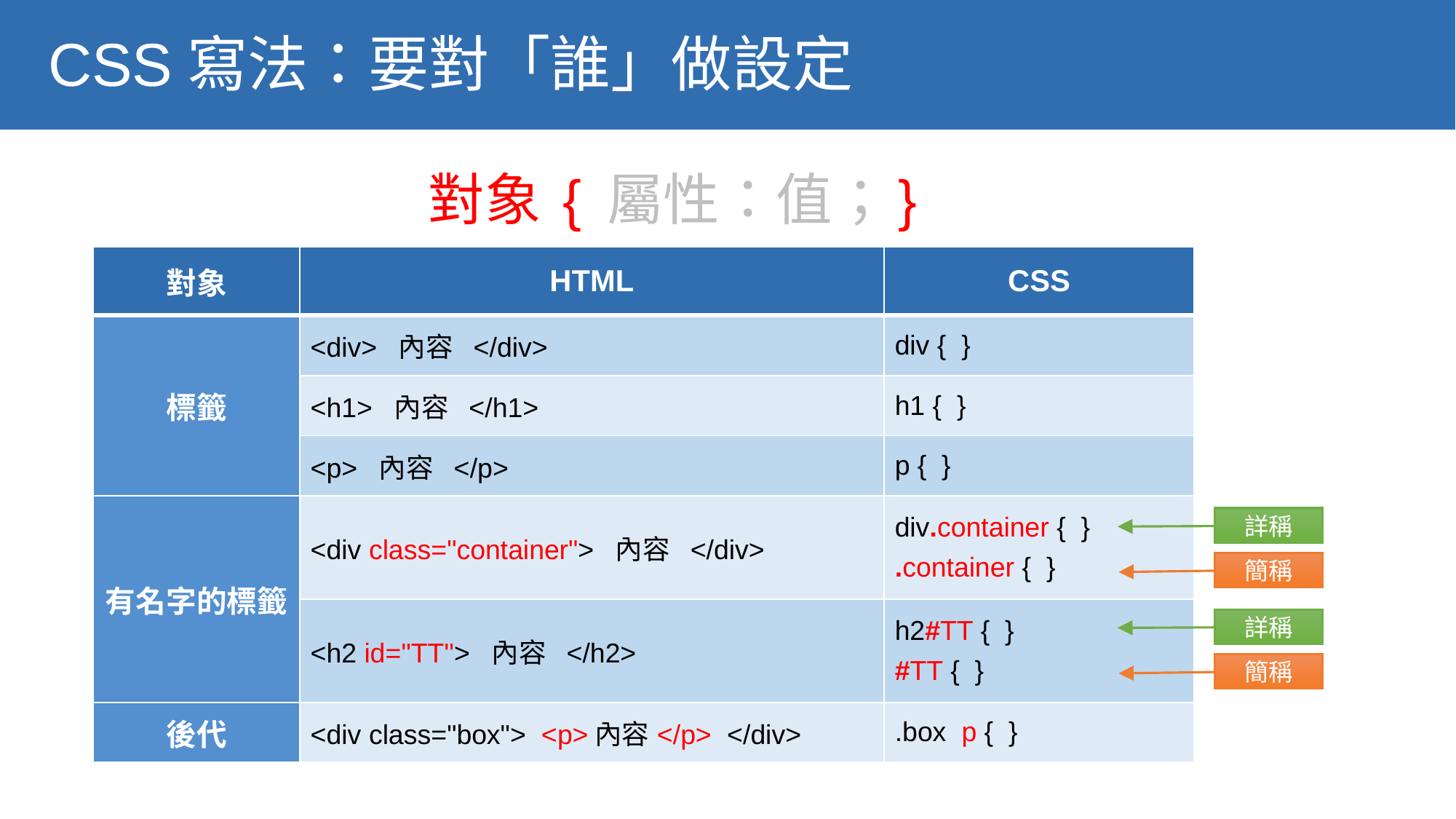

# CSS寫法：要對「誰」做設定
對象 { 屬性：值；}
| 對象 | HTML | CSS |
| --- | --- | --- |
| 標籤 | <div> 內容 </div> | div { } |
|  | <h1> 內容 </h1> | h1 { } |
|  | <p> 內容 </p> | p { } |
| 有名字的標籤 | <div class="container"> 內容 </div> | div.container { } .container { } |
|  | <h2 id="TT"> 內容 </h2> | h2#TT { } #TT { } |
| 後代 | <div class="box"> <p>內容</p> </div> | .box p { } |
詳稱
簡稱
詳稱
簡稱